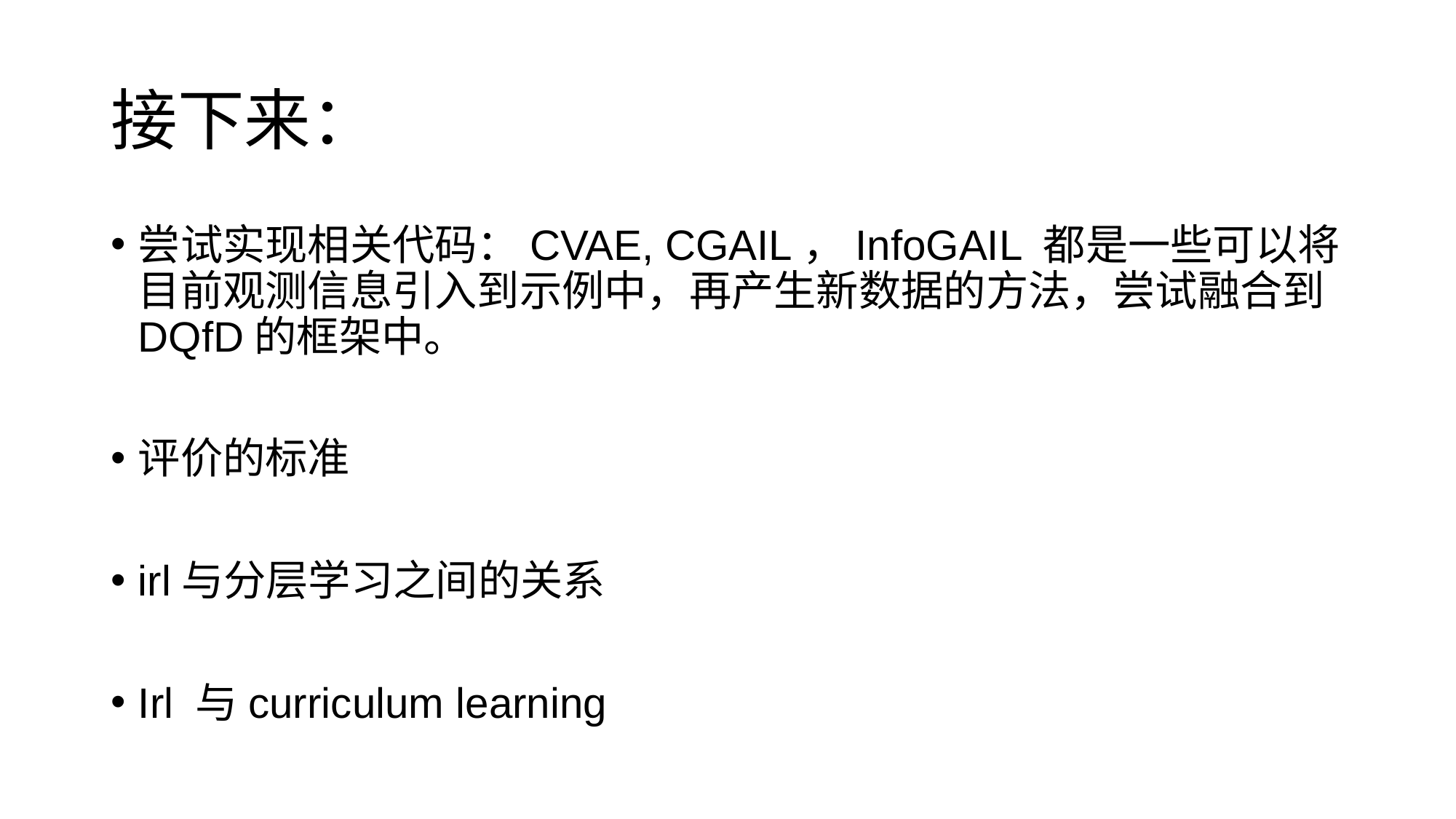

# 接下来：
尝试实现相关代码：CVAE, CGAIL，InfoGAIL 都是一些可以将目前观测信息引入到示例中，再产生新数据的方法，尝试融合到DQfD的框架中。

评价的标准

irl与分层学习之间的关系

Irl 与curriculum learning